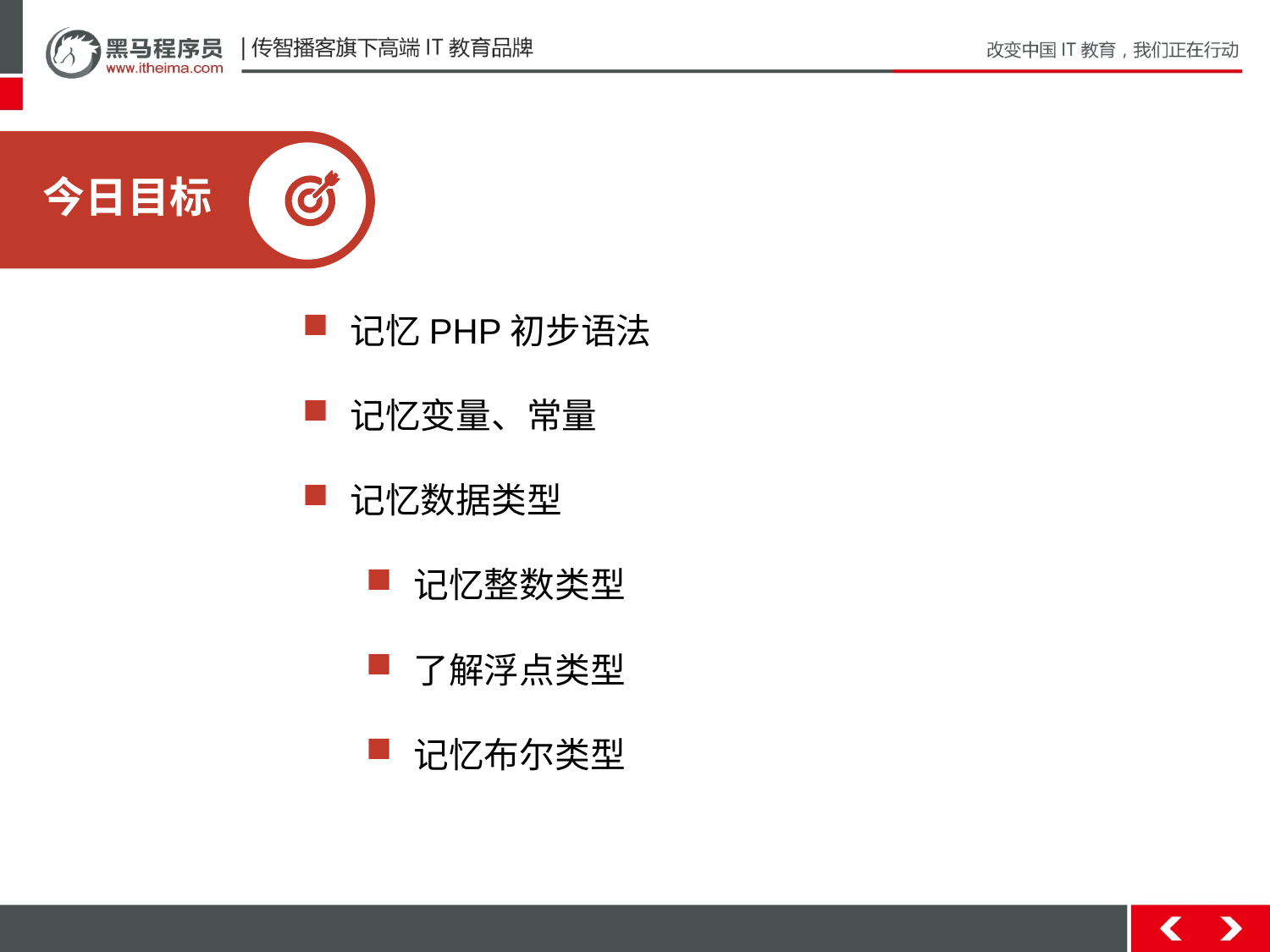

今日目标

记忆PHP初步语法

记忆变量、常量

记忆数据类型

记忆整数类型

了解浮点类型

记忆布尔类型